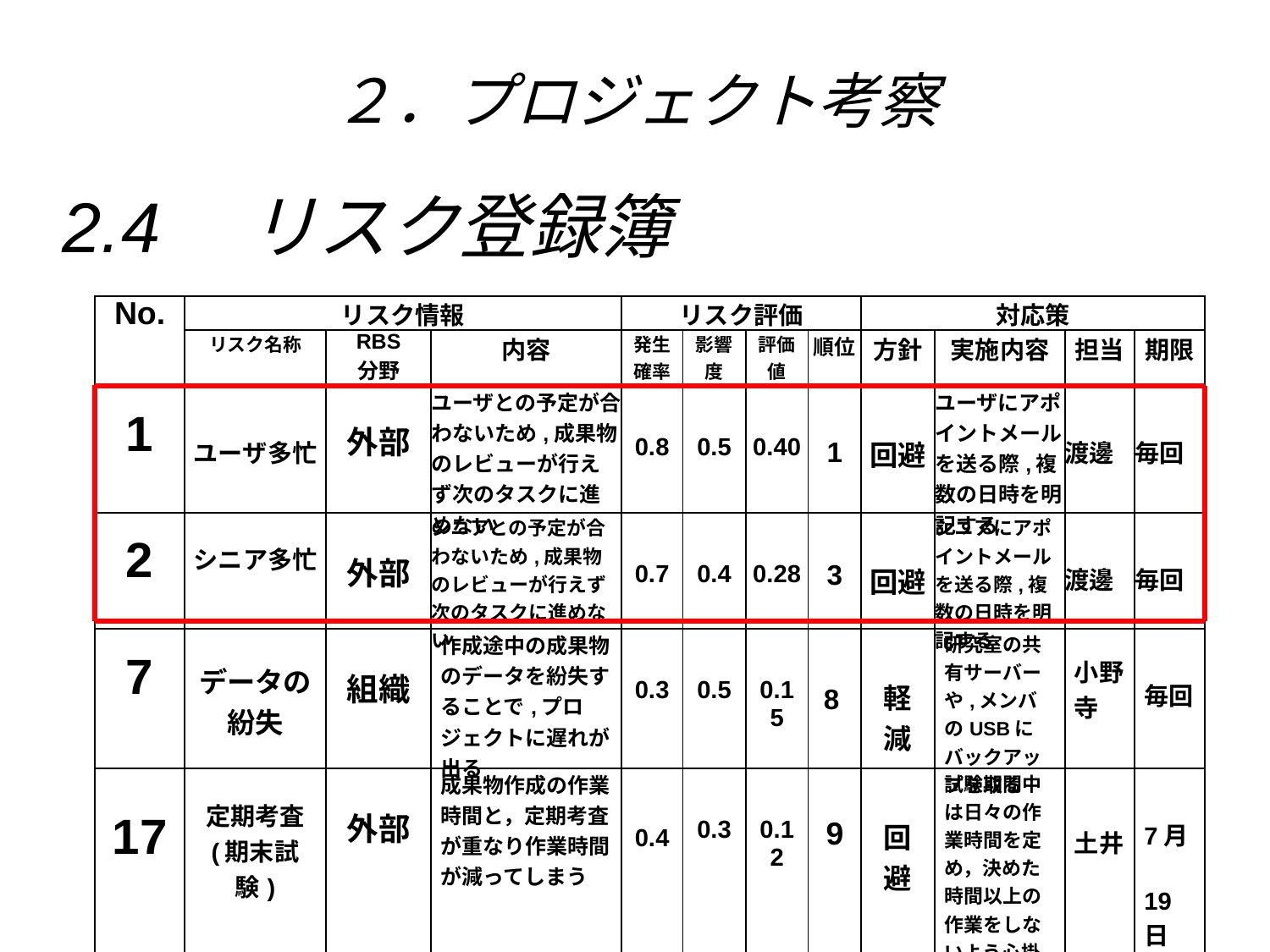

# ２．プロジェクト考察
2.4　リスク登録簿
| No. | リスク情報 |  |  | リスク評価 |  |  |  | 対応策 |  |  |  |
| --- | --- | --- | --- | --- | --- | --- | --- | --- | --- | --- | --- |
|  | リスク名称 | RBS 分野 | 内容 | 発生 確率 | 影響 度 | 評価 値 | 順位 | 方針 | 実施内容 | 担当 | 期限 |
| 1 | ユーザ多忙 | 外部 | ユーザとの予定が合わないため,成果物のレビューが行えず次のタスクに進めない | 0.8 | 0.5 | 0.40 | 1 | 回避 | ユーザにアポイントメールを送る際,複数の日時を明記する | 渡邊 | 毎回 |
| 2 | シニア多忙 | 外部 | シニアとの予定が合わないため,成果物のレビューが行えず次のタスクに進めない | 0.7 | 0.4 | 0.28 | 3 | 回避 | シニアにアポイントメールを送る際,複数の日時を明記する | 渡邊 | 毎回 |
| 7 | データの 紛失 | 組織 | 作成途中の成果物のデータを紛失することで,プロジェクトに遅れが出る | 0.3 | 0.5 | 0.15 | 8 | 軽減 | 研究室の共有サーバーや,メンバのUSBにバックアップを取る | 小野寺 | 毎回 |
| 17 | 定期考査 (期末試験) | 外部 | 成果物作成の作業時間と，定期考査が重なり作業時間が減ってしまう | 0.4 | 0.3 | 0.12 | 9 | 回避 | 試験期間中は日々の作業時間を定め，決めた時間以上の作業をしないよう心掛ける | 土井 | 7月　　19日 |